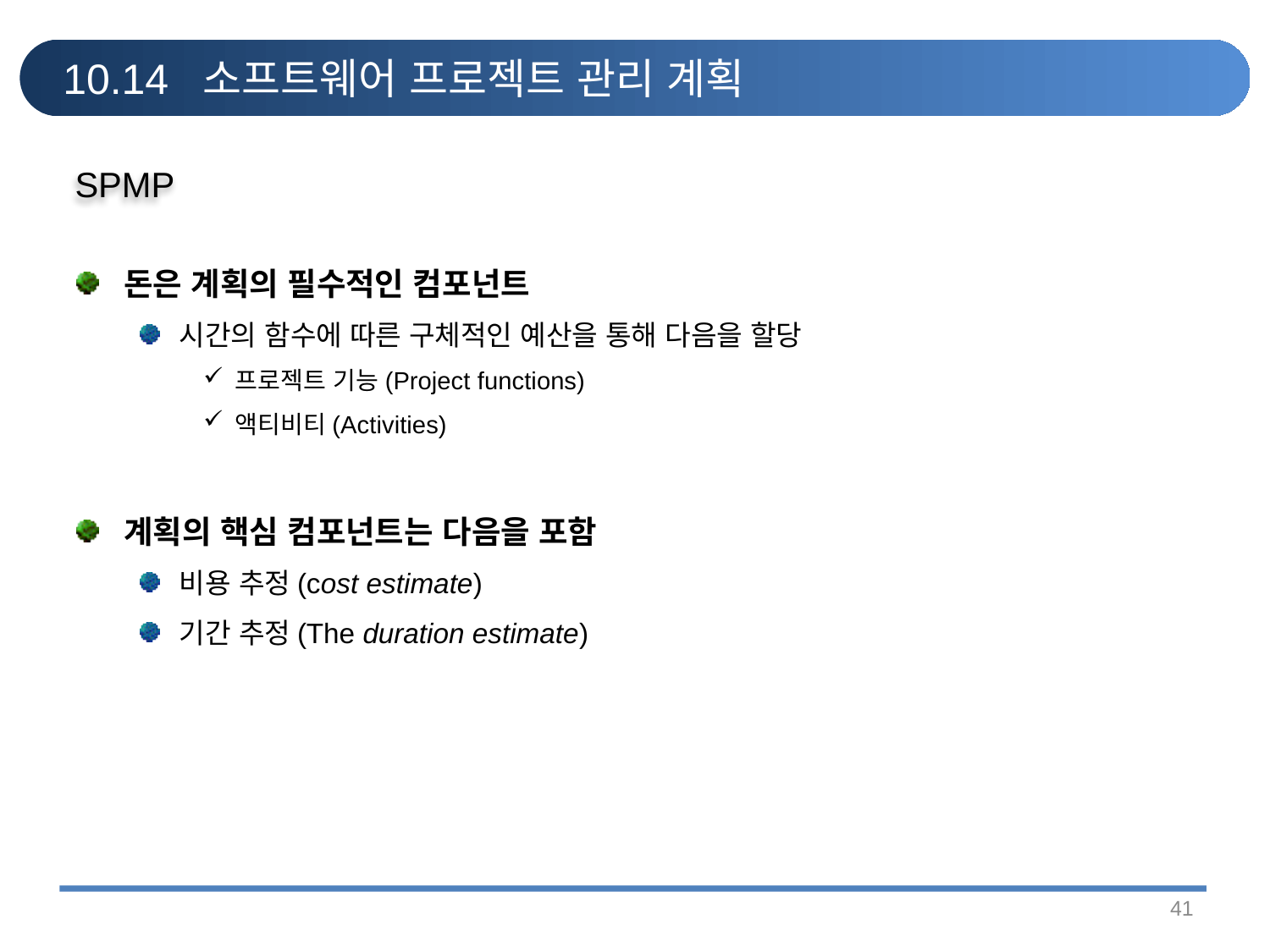

# 10.14  소프트웨어 프로젝트 관리 계획
SPMP
돈은 계획의 필수적인 컴포넌트
시간의 함수에 따른 구체적인 예산을 통해 다음을 할당
프로젝트 기능(Project functions)
액티비티(Activities)

계획의 핵심 컴포넌트는 다음을 포함
비용 추정(cost estimate)
기간 추정(The duration estimate)

41